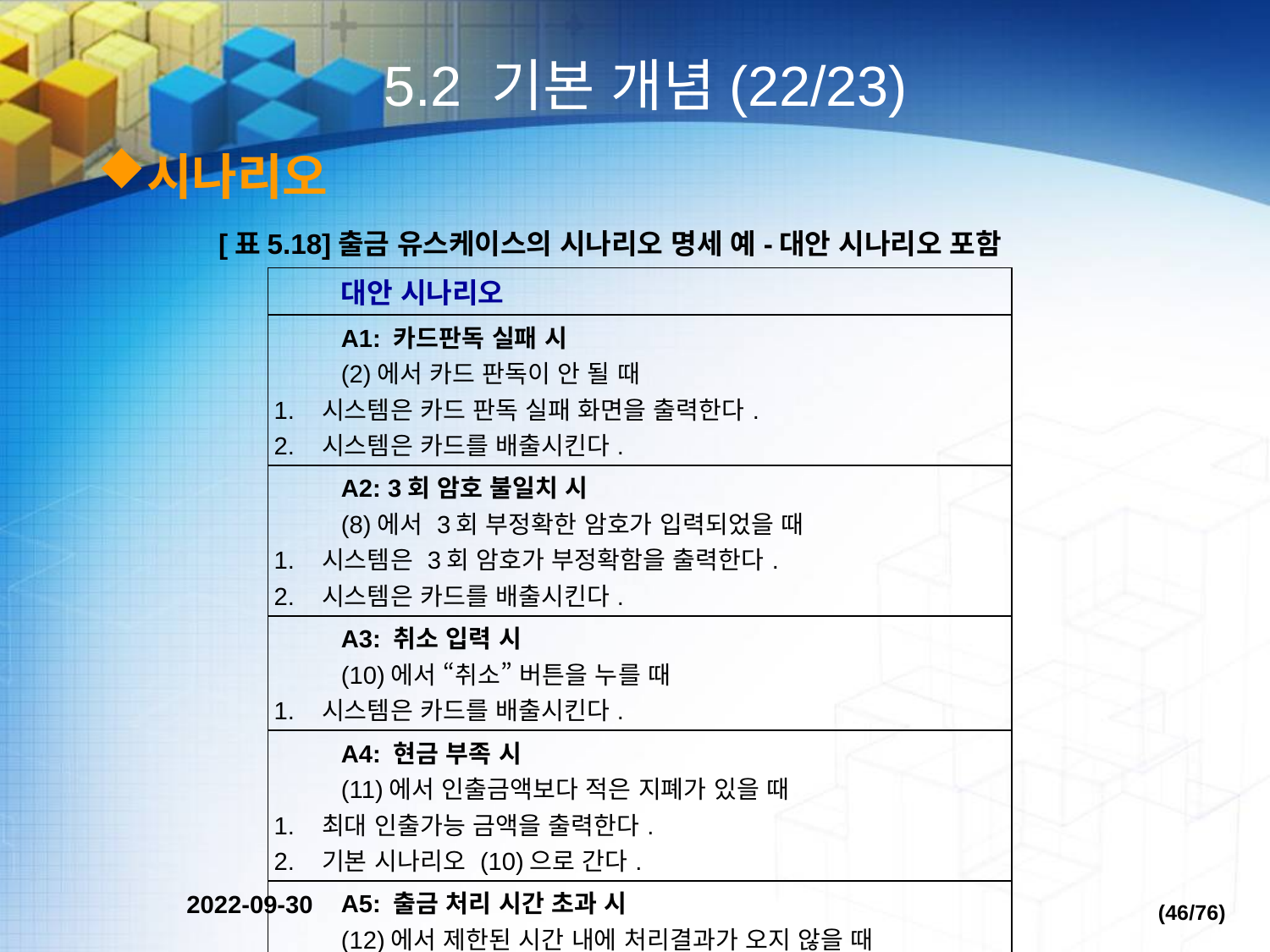

# 5.2 기본 개념(22/23)
시나리오
[표5.18]출금 유스케이스의 시나리오 명세 예-대안 시나리오 포함
| 대안 시나리오 |
| --- |
| A1: 카드판독 실패 시 (2)에서 카드 판독이 안 될 때 시스템은 카드 판독 실패 화면을 출력한다. 시스템은 카드를 배출시킨다. |
| A2: 3회 암호 불일치 시 (8)에서 3회 부정확한 암호가 입력되었을 때 시스템은 3회 암호가 부정확함을 출력한다. 시스템은 카드를 배출시킨다. |
| A3: 취소 입력 시 (10)에서 “취소” 버튼을 누를 때 시스템은 카드를 배출시킨다. |
| A4: 현금 부족 시 (11)에서 인출금액보다 적은 지폐가 있을 때 최대 인출가능 금액을 출력한다. 기본 시나리오 (10)으로 간다. |
| A5: 출금 처리 시간 초과 시 (12)에서 제한된 시간 내에 처리결과가 오지 않을 때 시스템은 출금이 안됨을 출력한다. 시스템을 카드를 배출시킨다 |
(46/76)
2022-09-30